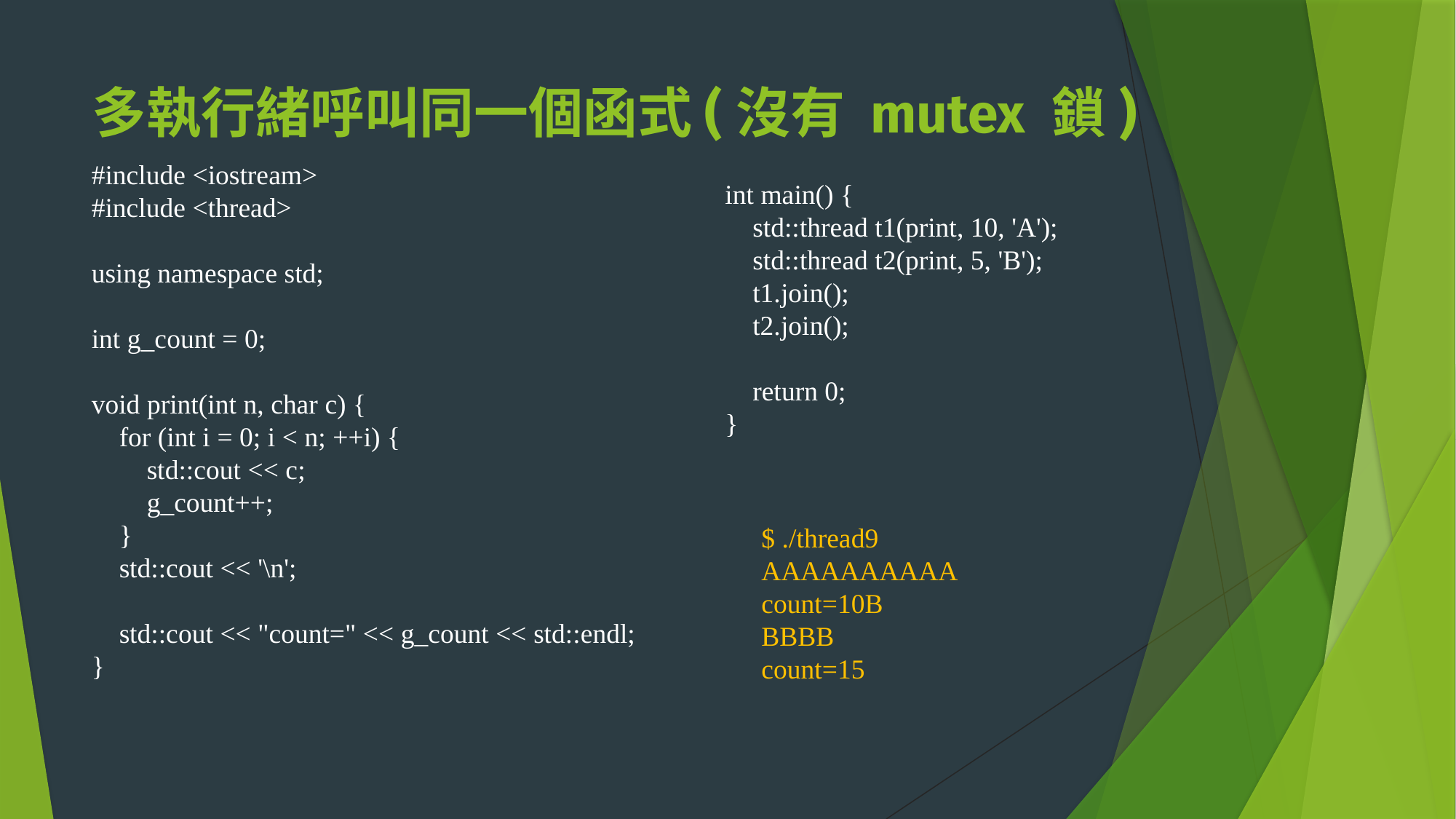

# 多執行緒呼叫同一個函式(沒有 mutex 鎖)
#include <iostream>
#include <thread>

using namespace std;

int g_count = 0;

void print(int n, char c) {
    for (int i = 0; i < n; ++i) {
        std::cout << c;
        g_count++;
    }
    std::cout << '\n';

    std::cout << "count=" << g_count << std::endl;
}
int main() {
    std::thread t1(print, 10, 'A');
    std::thread t2(print, 5, 'B');
    t1.join();
    t2.join();

    return 0;
}
$ ./thread9
AAAAAAAAAA
count=10B
BBBB
count=15